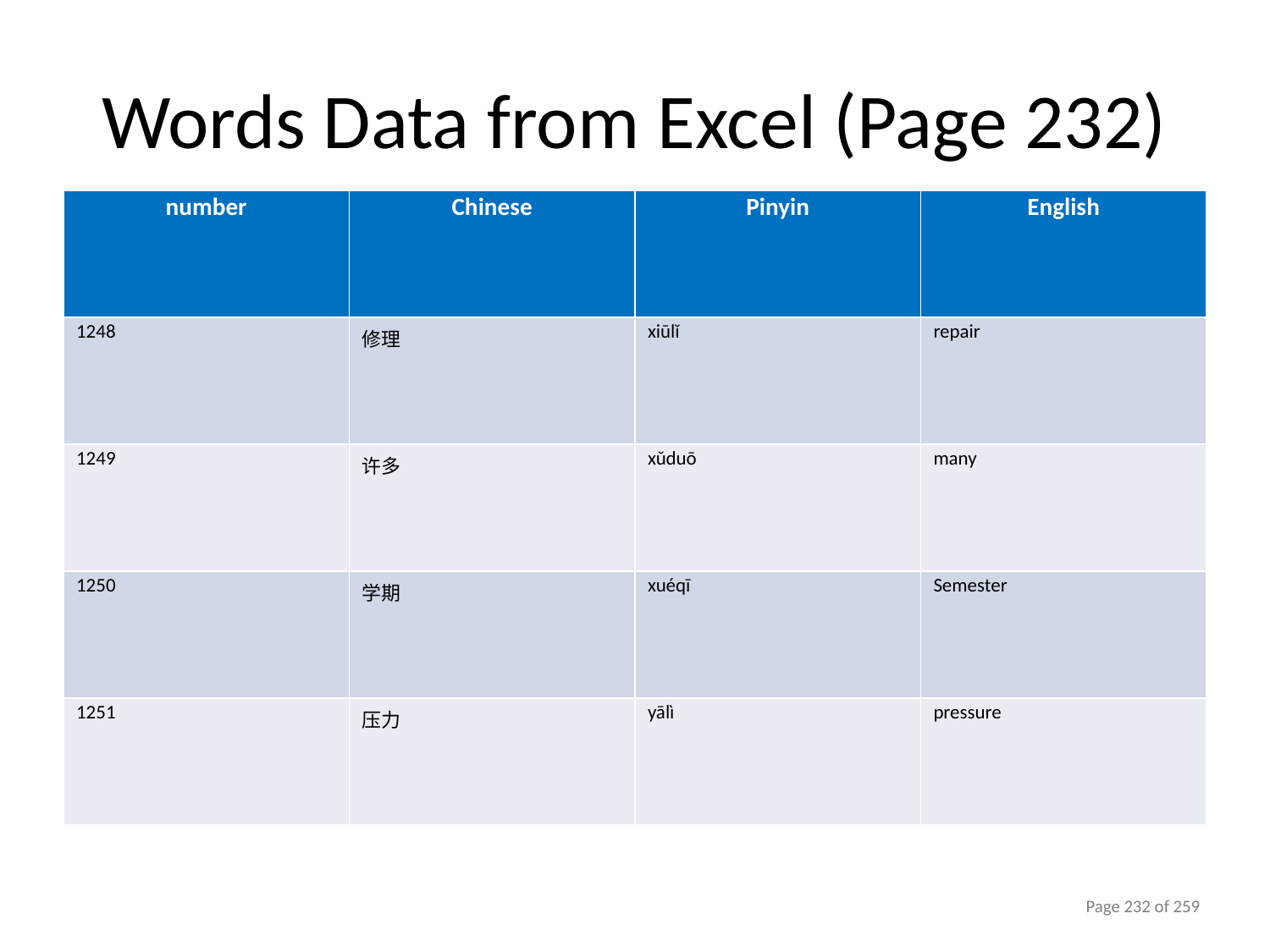

# Words Data from Excel (Page 232)
| number | Chinese | Pinyin | English |
| --- | --- | --- | --- |
| 1248 | 修理 | xiūlǐ | repair |
| 1249 | 许多 | xǔduō | many |
| 1250 | 学期 | xuéqī | Semester |
| 1251 | 压力 | yālì | pressure |

Page 232 of 259